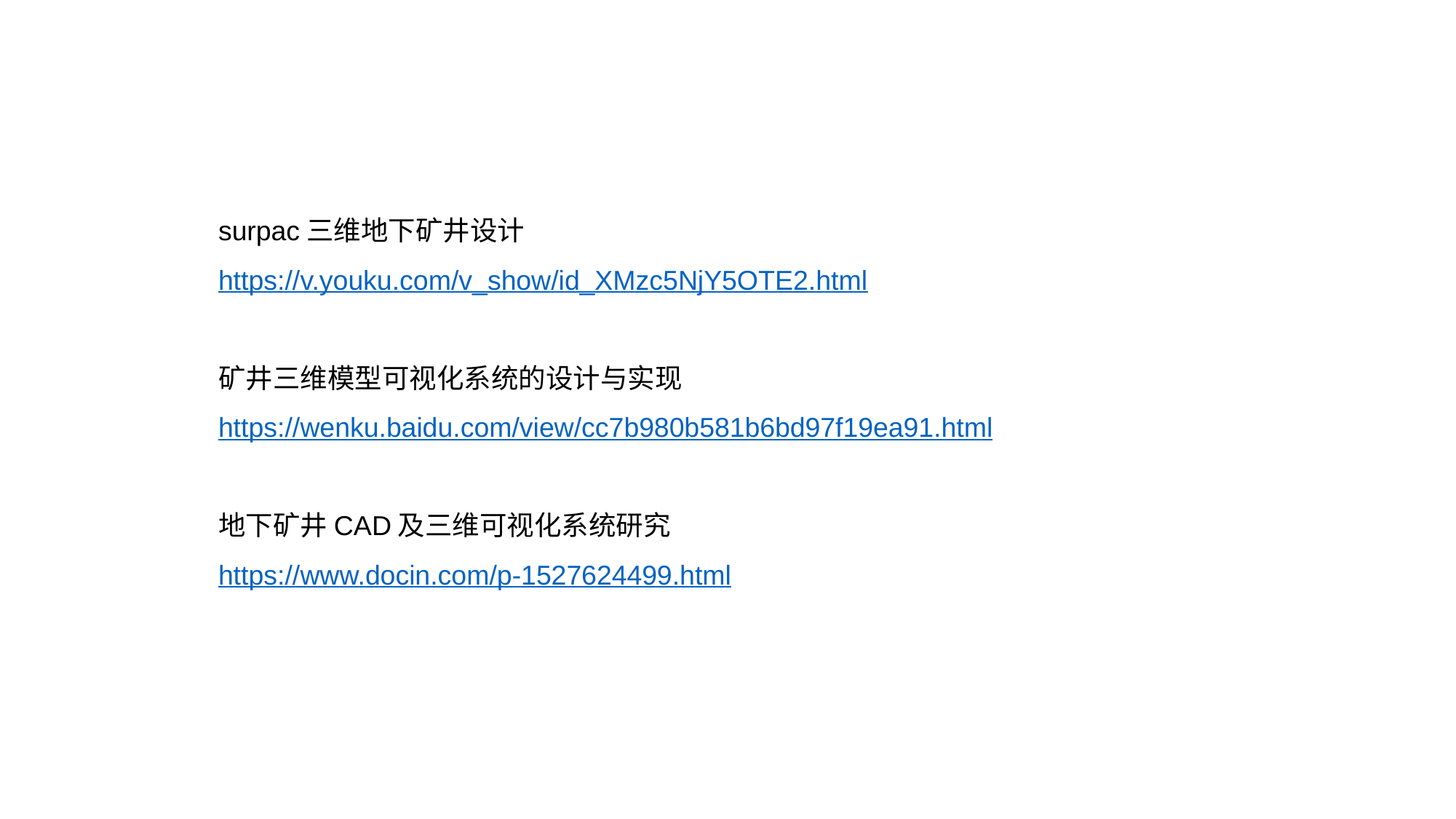

surpac三维地下矿井设计
https://v.youku.com/v_show/id_XMzc5NjY5OTE2.html

矿井三维模型可视化系统的设计与实现
https://wenku.baidu.com/view/cc7b980b581b6bd97f19ea91.html

地下矿井CAD及三维可视化系统研究
https://www.docin.com/p-1527624499.html